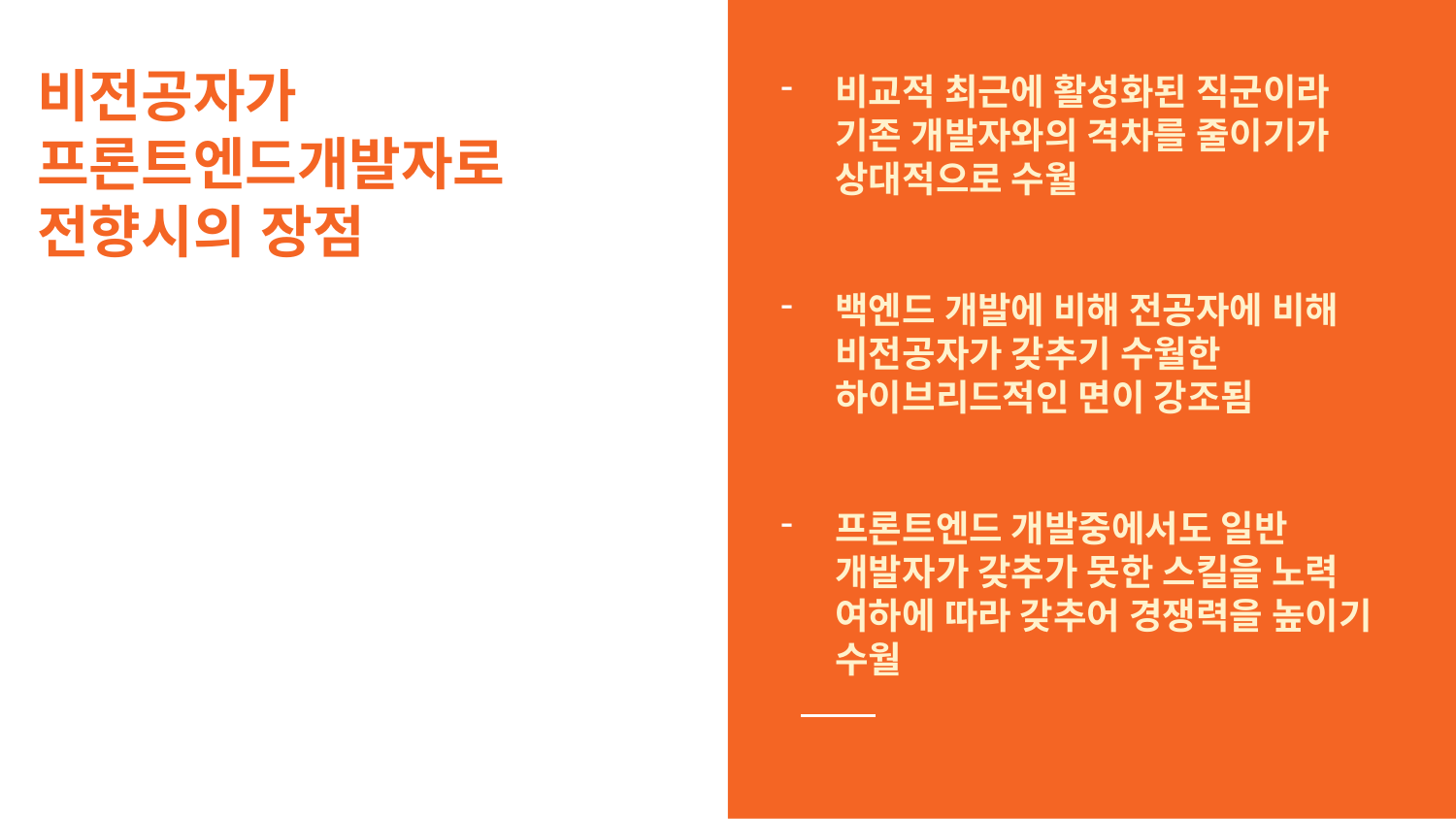

# 비전공자가 프론트엔드개발자로 전향시의 장점
비교적 최근에 활성화된 직군이라 기존 개발자와의 격차를 줄이기가 상대적으로 수월

백엔드 개발에 비해 전공자에 비해 비전공자가 갖추기 수월한 하이브리드적인 면이 강조됨

프론트엔드 개발중에서도 일반 개발자가 갖추가 못한 스킬을 노력 여하에 따라 갖추어 경쟁력을 높이기 수월